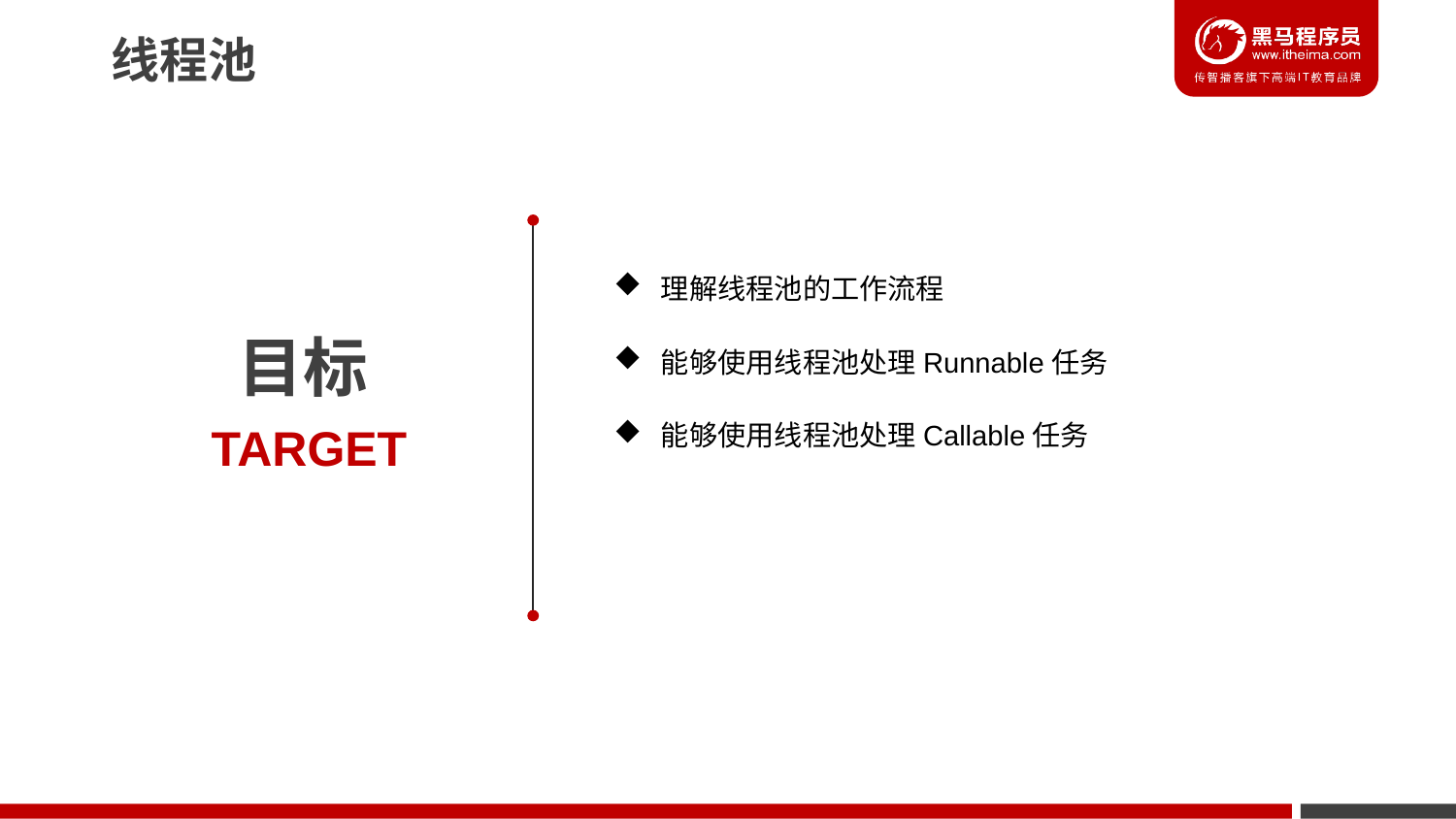

# 线程池
 理解线程池的工作流程
 能够使用线程池处理Runnable任务
 能够使用线程池处理Callable任务